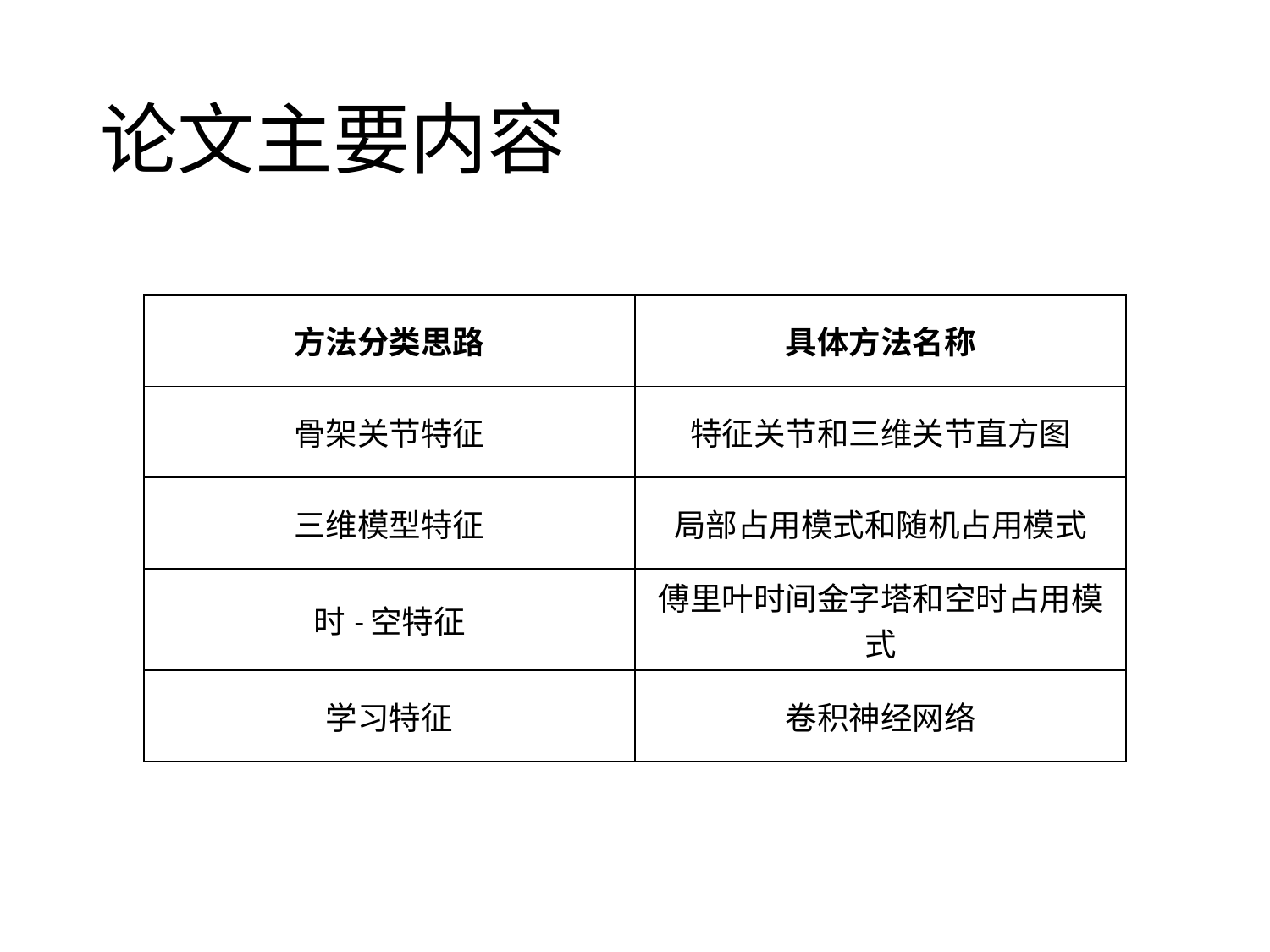

# 论文主要内容
| 方法分类思路 | 具体方法名称 |
| --- | --- |
| 骨架关节特征 | 特征关节和三维关节直方图 |
| 三维模型特征 | 局部占用模式和随机占用模式 |
| 时-空特征 | 傅里叶时间金字塔和空时占用模式 |
| 学习特征 | 卷积神经网络 |